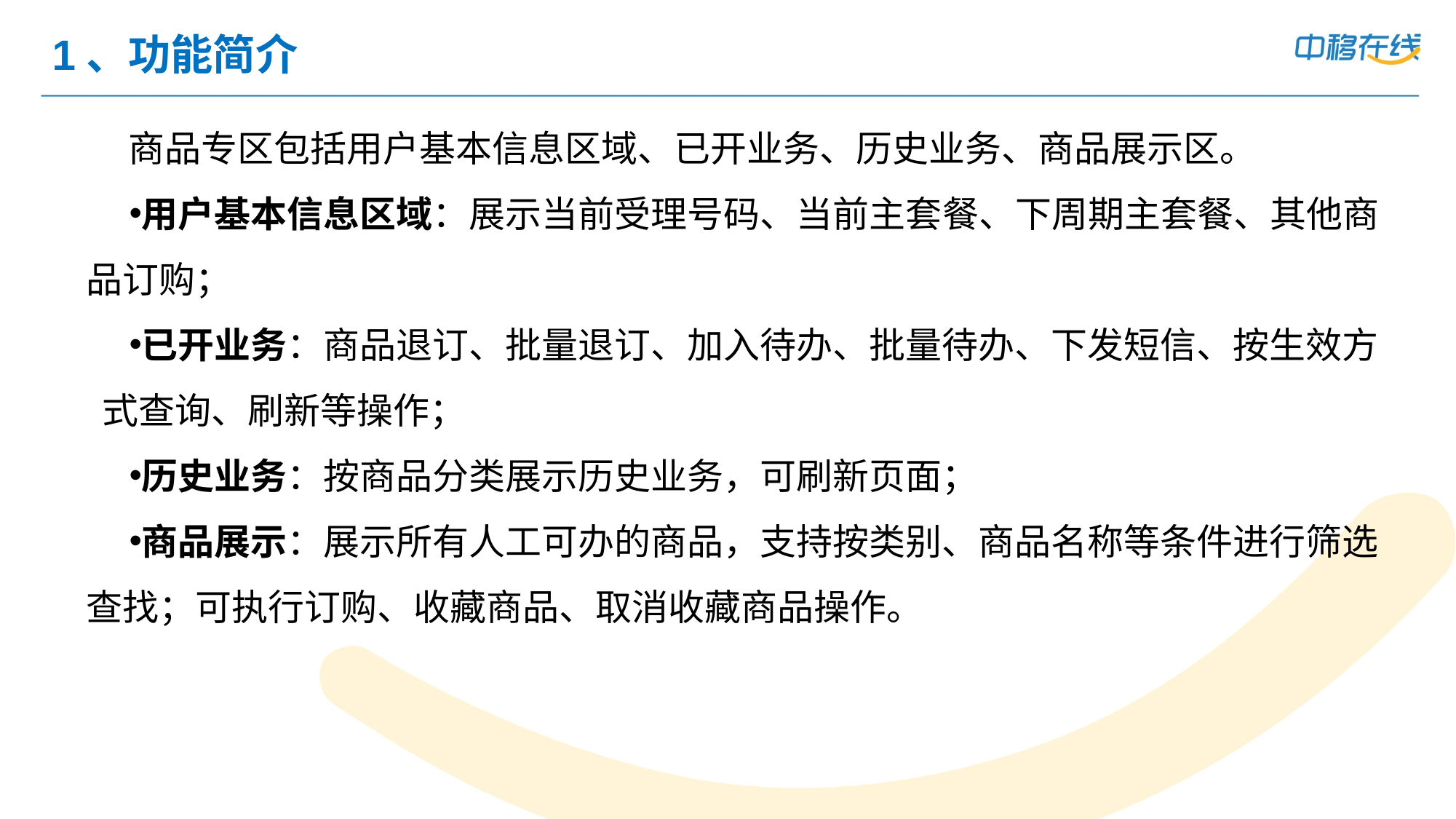

# 1、功能简介
   商品专区包括用户基本信息区域、已开业务、历史业务、商品展示区。
用户基本信息区域：展示当前受理号码、当前主套餐、下周期主套餐、其他商品订购；
已开业务：商品退订、批量退订、加入待办、批量待办、下发短信、按生效方     式查询、刷新等操作；
历史业务：按商品分类展示历史业务，可刷新页面；
商品展示：展示所有人工可办的商品，支持按类别、商品名称等条件进行筛选查找；可执行订购、收藏商品、取消收藏商品操作。